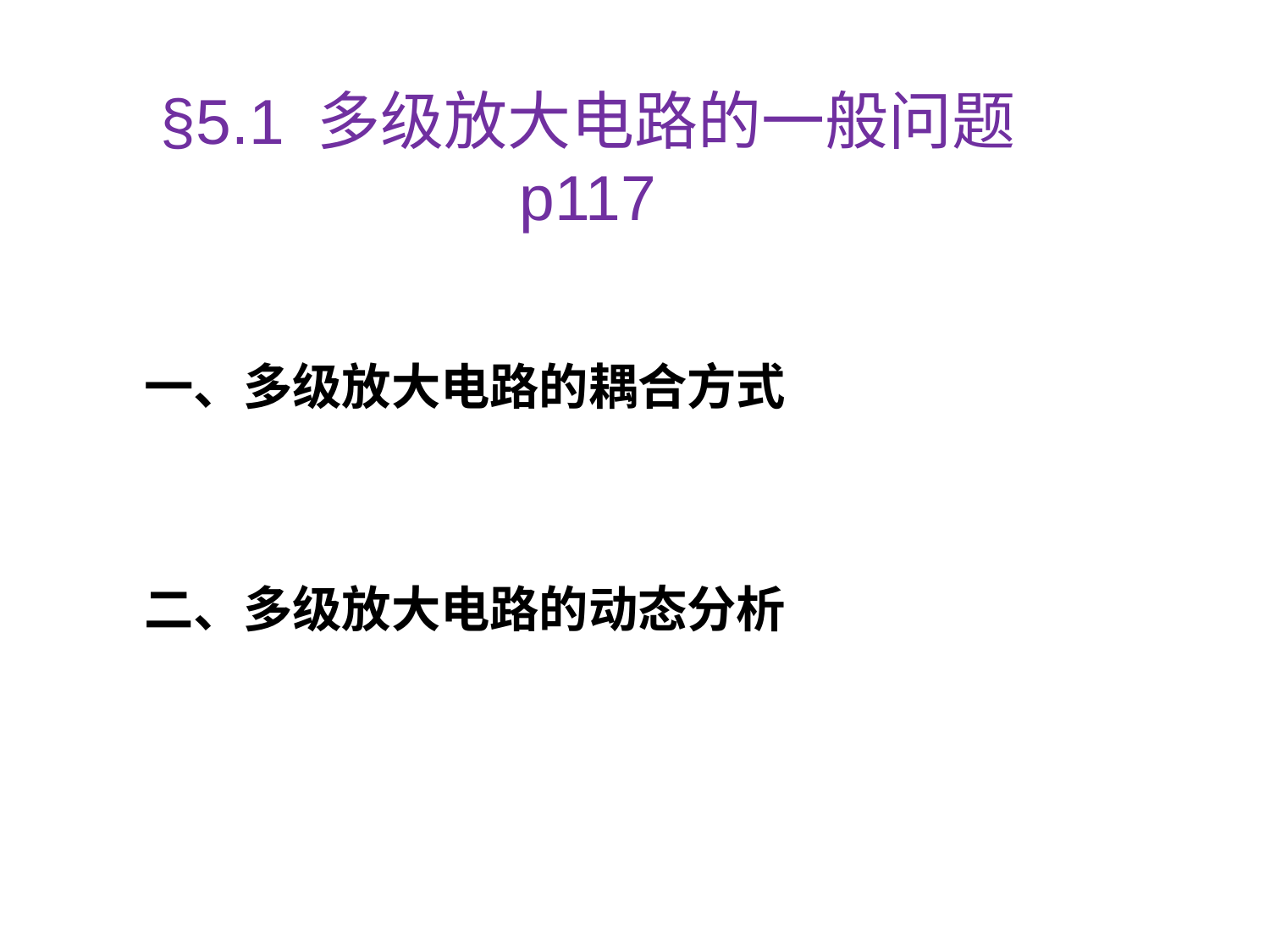

# §5.1 多级放大电路的一般问题 p117
一、多级放大电路的耦合方式
二、多级放大电路的动态分析